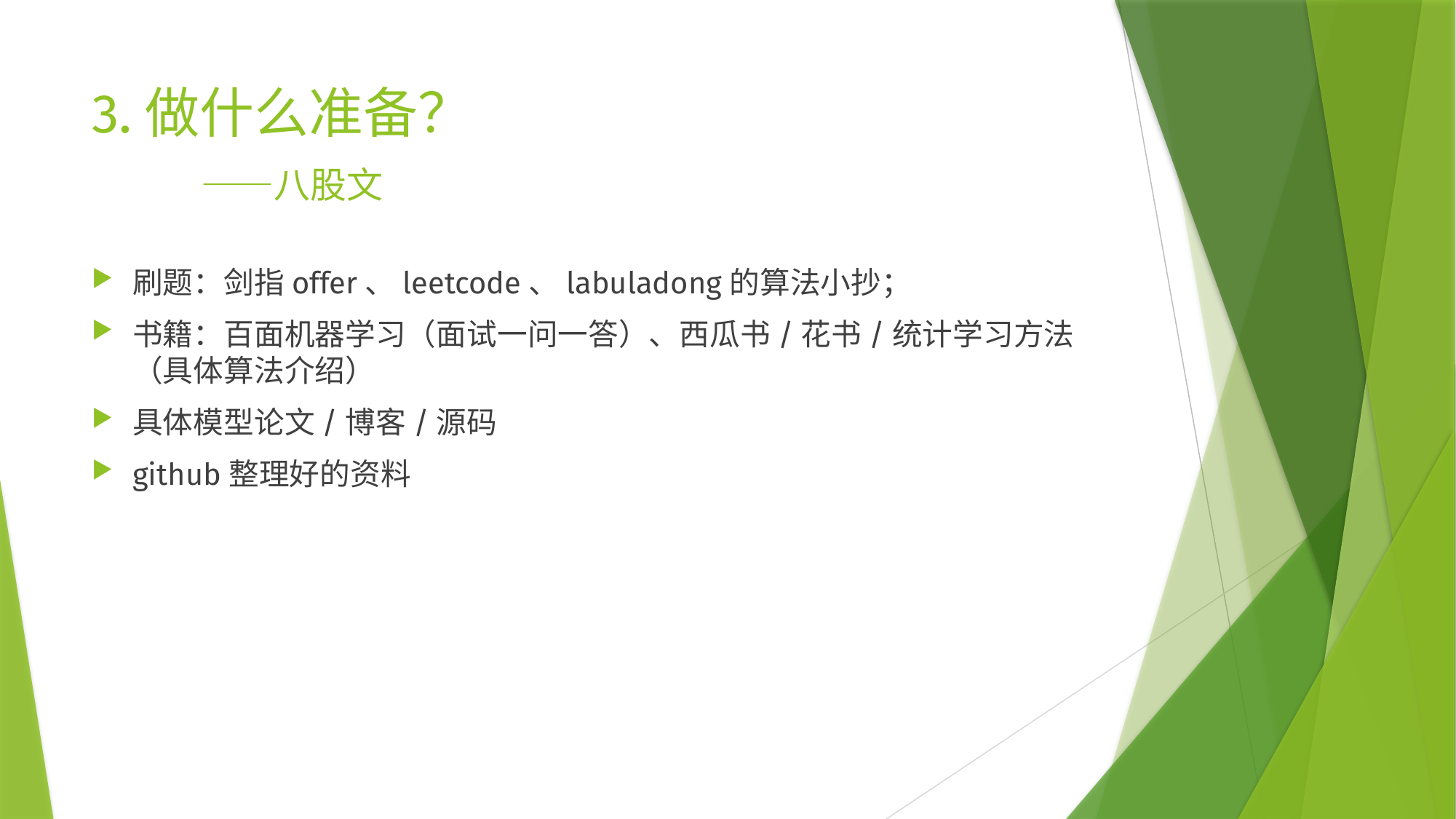

# 3.做什么准备？ ——八股文
刷题：剑指offer、leetcode、labuladong的算法小抄；
书籍：百面机器学习（面试一问一答）、西瓜书/花书/统计学习方法（具体算法介绍）
具体模型论文/博客/源码
github整理好的资料